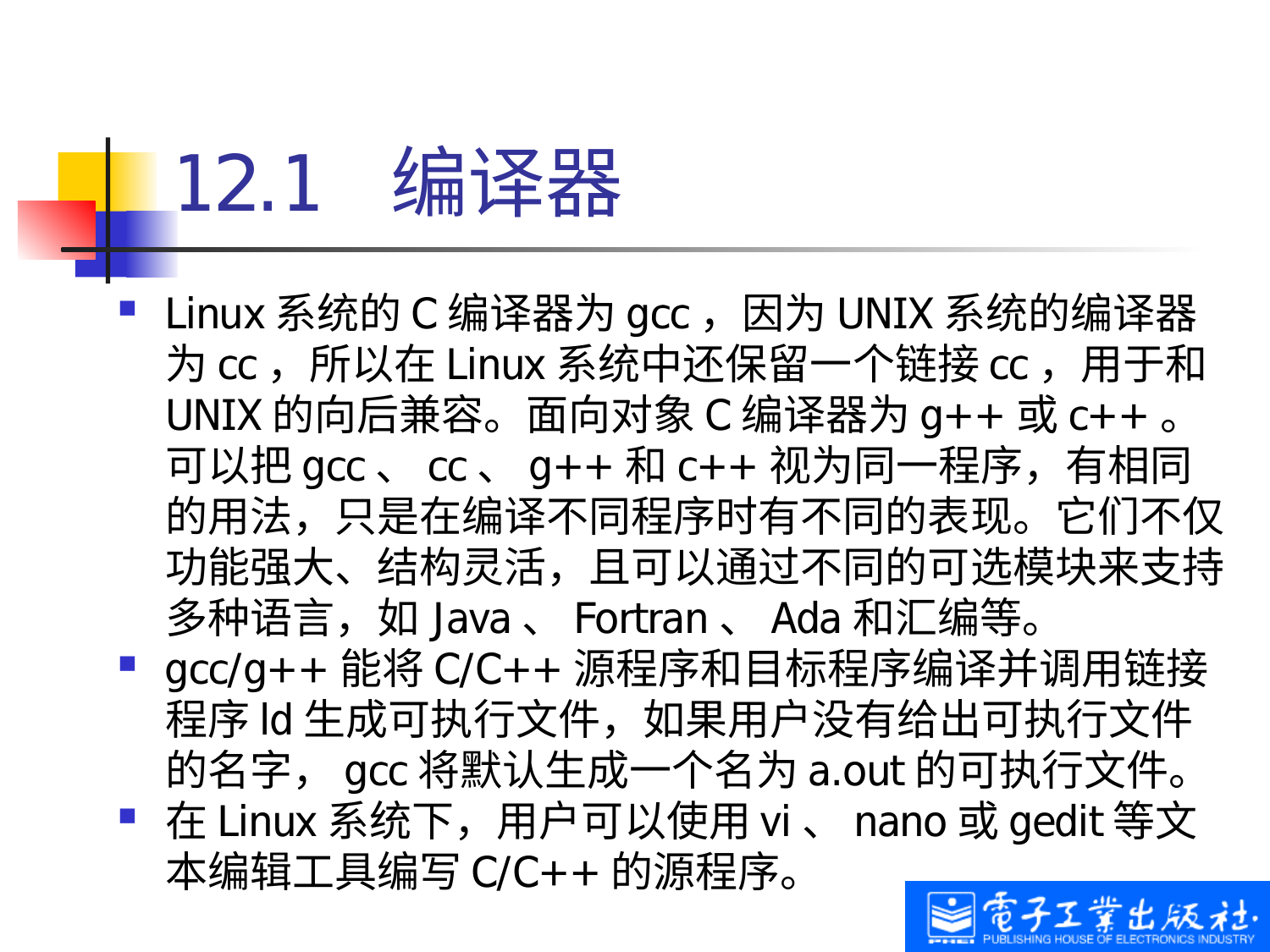

# 12.1  编译器
Linux系统的C编译器为gcc，因为UNIX系统的编译器为cc，所以在Linux系统中还保留一个链接cc，用于和UNIX的向后兼容。面向对象C编译器为g++或c++。可以把gcc、cc、g++和c++视为同一程序，有相同的用法，只是在编译不同程序时有不同的表现。它们不仅功能强大、结构灵活，且可以通过不同的可选模块来支持多种语言，如Java、Fortran、Ada和汇编等。
gcc/g++能将C/C++源程序和目标程序编译并调用链接程序ld生成可执行文件，如果用户没有给出可执行文件的名字，gcc将默认生成一个名为a.out的可执行文件。
在Linux系统下，用户可以使用vi、nano或gedit等文本编辑工具编写C/C++的源程序。